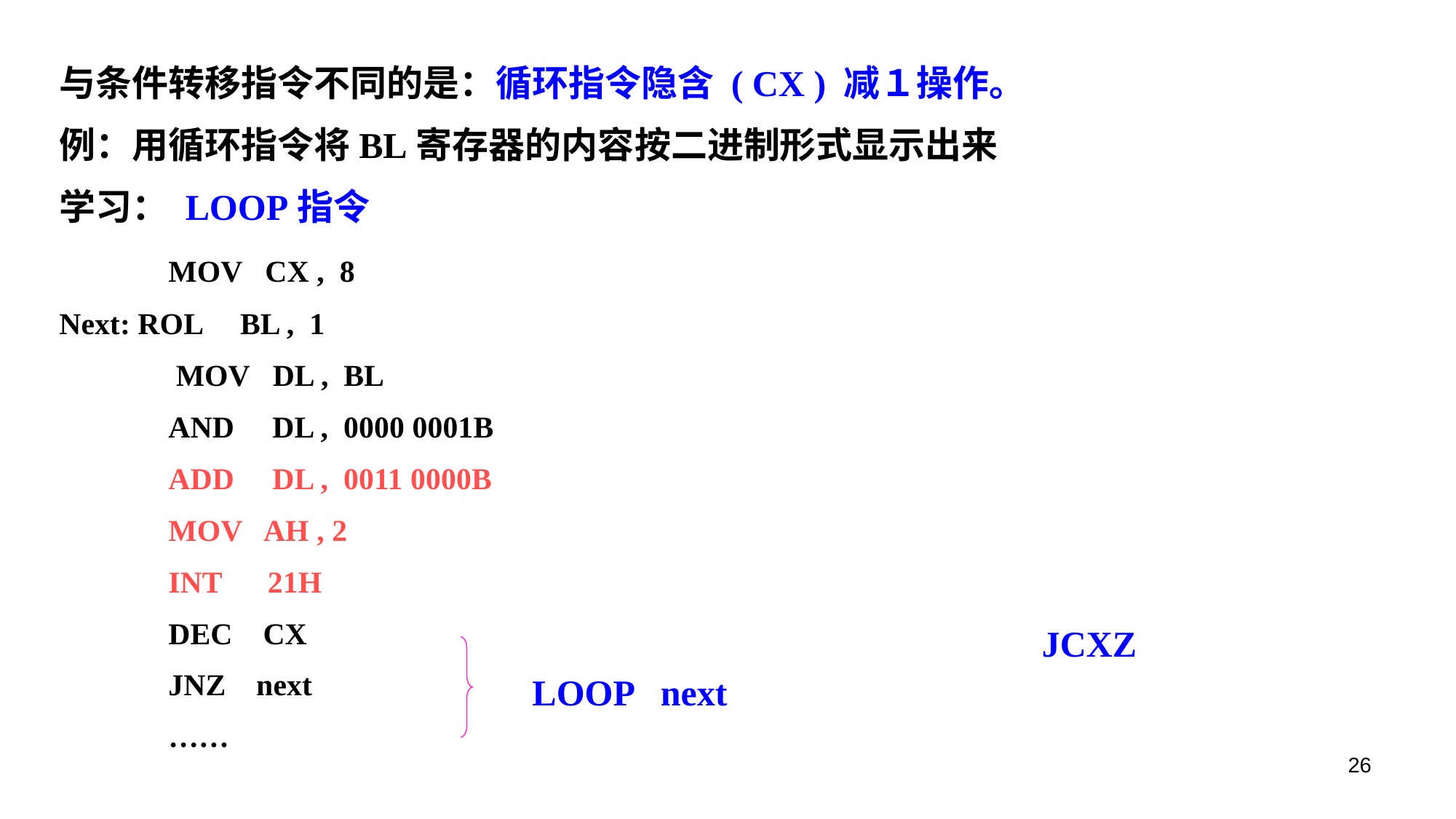

与条件转移指令不同的是：循环指令隐含 ( CX ) 减１操作。
例：用循环指令将BL寄存器的内容按二进制形式显示出来
学习： LOOP指令
	MOV   CX ,  8
Next: ROL     BL ,  1
      	 MOV   DL ,  BL
       	AND     DL ,  0000 0001B
       	ADD     DL ,  0011 0000B
       	MOV   AH , 2
       	INT      21H
      	DEC    CX
       	JNZ    next
	……

JCXZ

LOOP   next
26